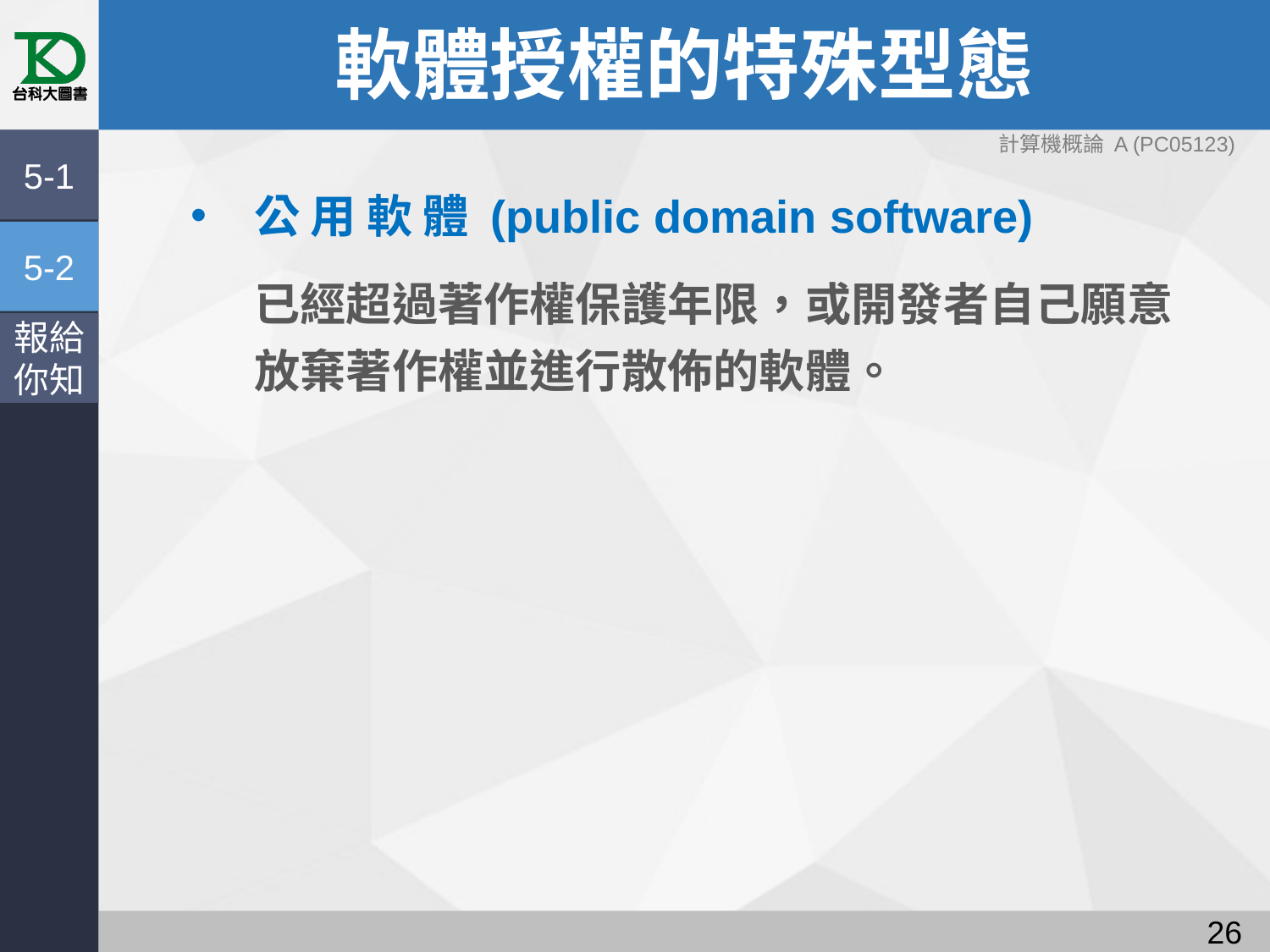

# 軟體授權的特殊型態
計算機概論 A (PC05123)
5-1
公 用 軟 體 (public domain software)
已經超過著作權保護年限，或開發者自己願意放棄著作權並進行散佈的軟體。
5-2
報給
你知
26